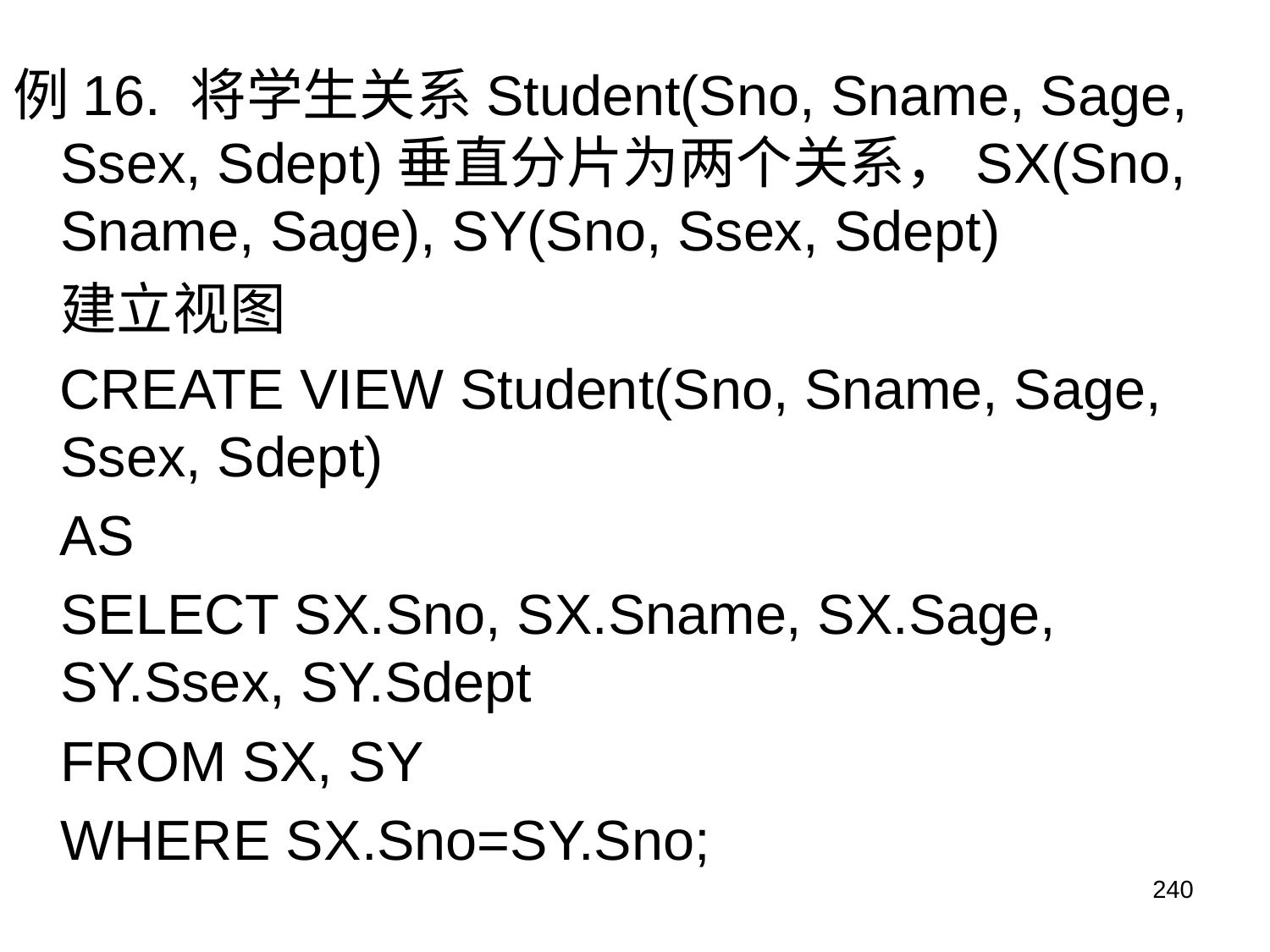

例16. 将学生关系Student(Sno, Sname, Sage, Ssex, Sdept)垂直分片为两个关系，SX(Sno, Sname, Sage), SY(Sno, Ssex, Sdept)
	建立视图
   CREATE VIEW Student(Sno, Sname, Sage, Ssex, Sdept)
   AS
	SELECT SX.Sno, SX.Sname, SX.Sage, SY.Ssex, SY.Sdept
	FROM SX, SY
	WHERE SX.Sno=SY.Sno;

240